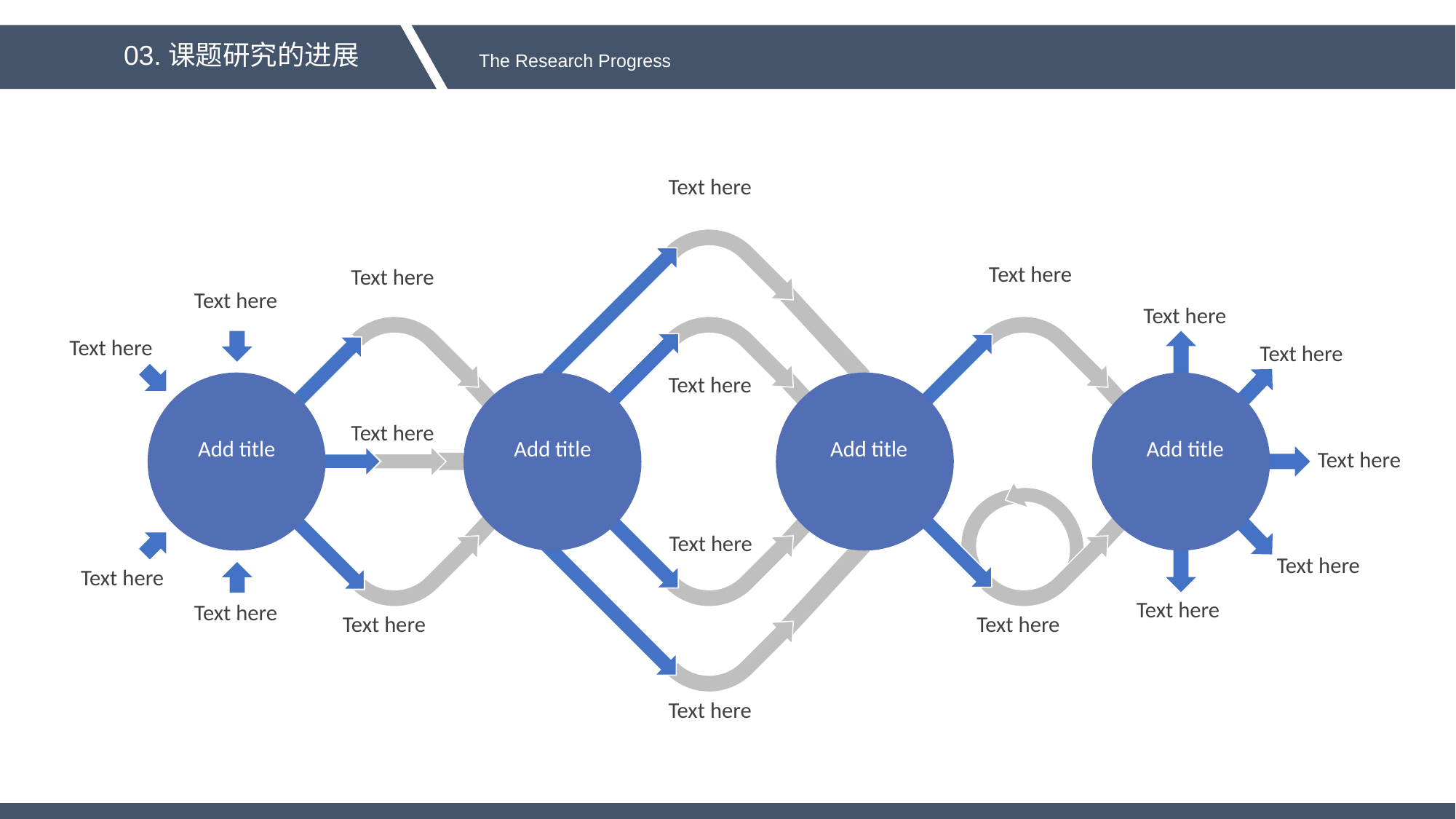

03.课题研究的进展
The Research Progress
Text here

Text here
Text here
Text here
Text here

Text here

Text here

Text here

Text here

Add title
Add title
Add title
Add title

Text here

Text here

Text here

Text here

Text here
Text here
Text here
Text here

Text here